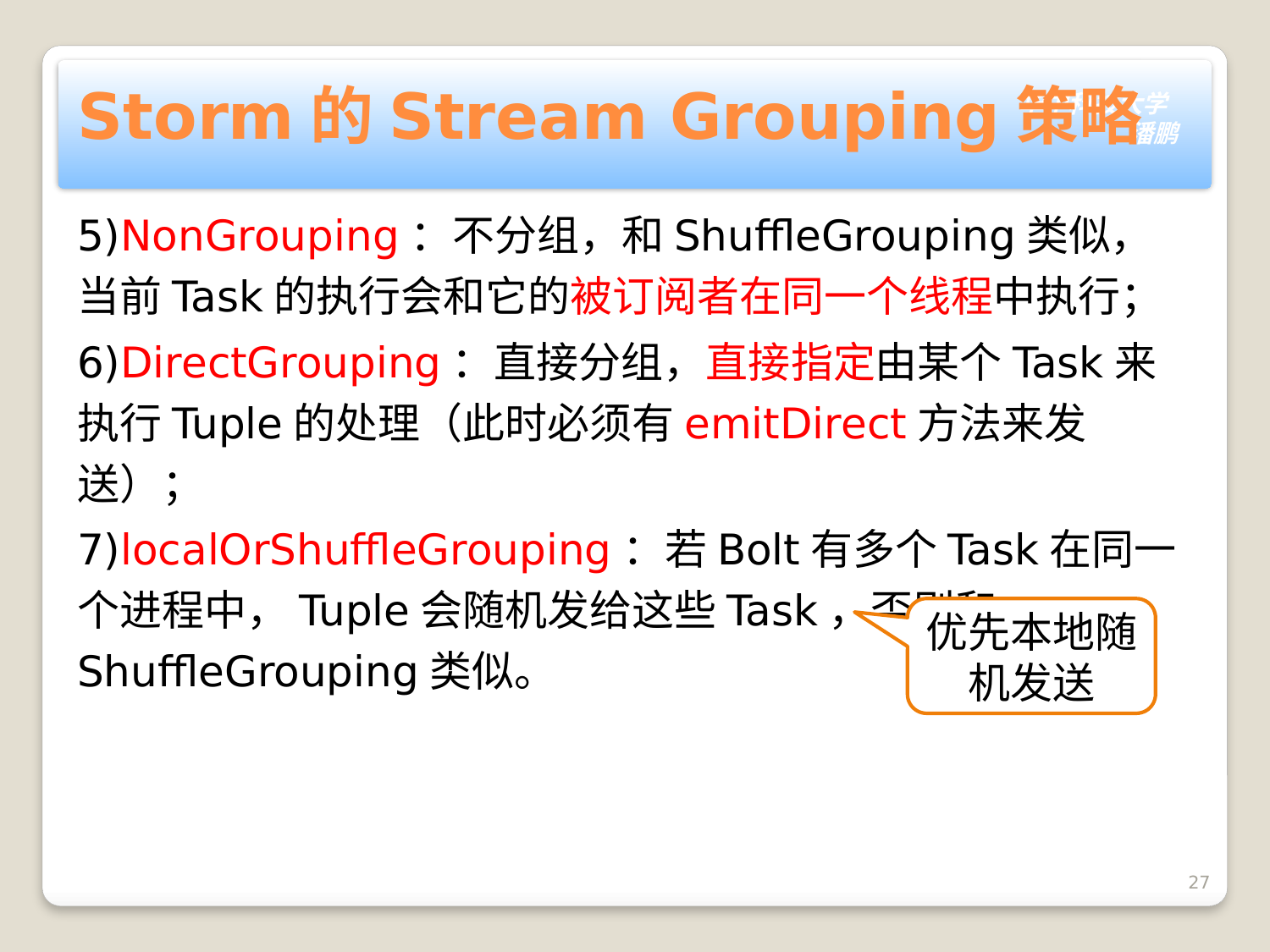

# Storm的Stream Grouping策略
5)NonGrouping：不分组，和ShuffleGrouping类似，当前Task的执行会和它的被订阅者在同一个线程中执行；
6)DirectGrouping：直接分组，直接指定由某个Task来执行Tuple的处理（此时必须有emitDirect方法来发送）；
7)localOrShuffleGrouping：若Bolt有多个Task在同一个进程中，Tuple会随机发给这些Task，否则和ShuffleGrouping类似。
优先本地随机发送
27